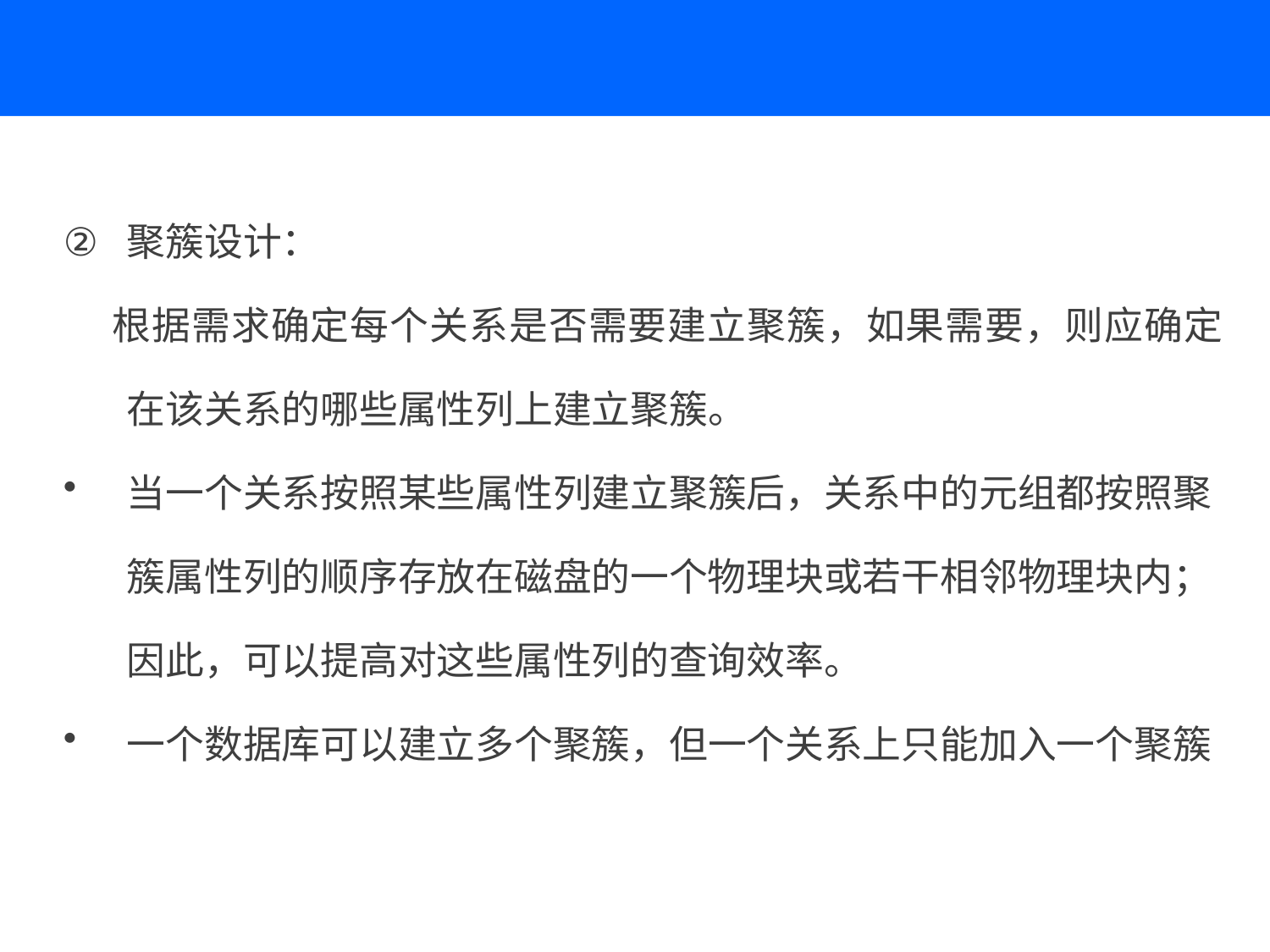

#
聚簇设计：
    根据需求确定每个关系是否需要建立聚簇，如果需要，则应确定在该关系的哪些属性列上建立聚簇。
当一个关系按照某些属性列建立聚簇后，关系中的元组都按照聚簇属性列的顺序存放在磁盘的一个物理块或若干相邻物理块内；因此，可以提高对这些属性列的查询效率。
一个数据库可以建立多个聚簇，但一个关系上只能加入一个聚簇